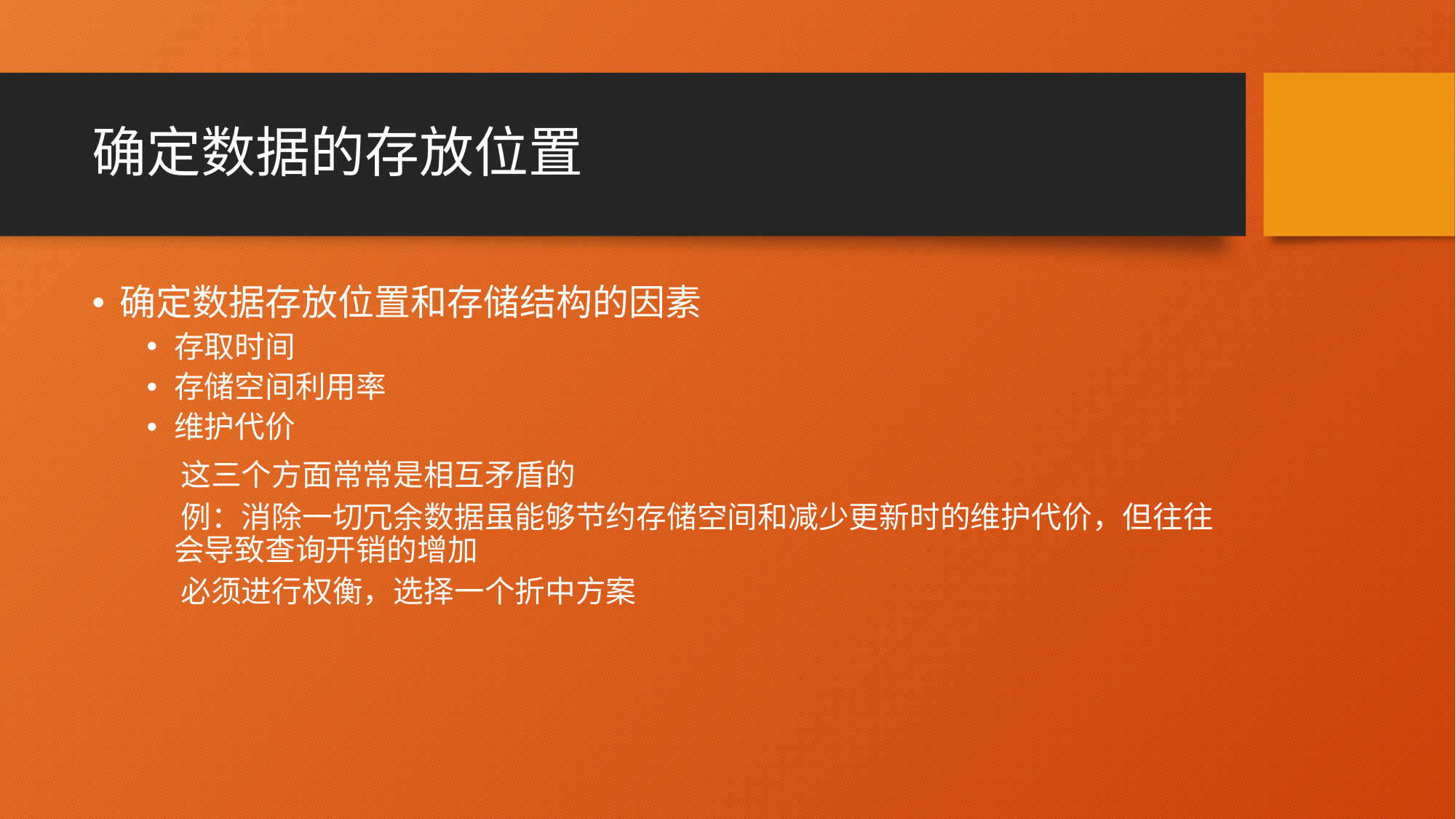

# 确定数据的存放位置
确定数据存放位置和存储结构的因素
存取时间
存储空间利用率
维护代价
    这三个方面常常是相互矛盾的
    例：消除一切冗余数据虽能够节约存储空间和减少更新时的维护代价，但往往会导致查询开销的增加
    必须进行权衡，选择一个折中方案